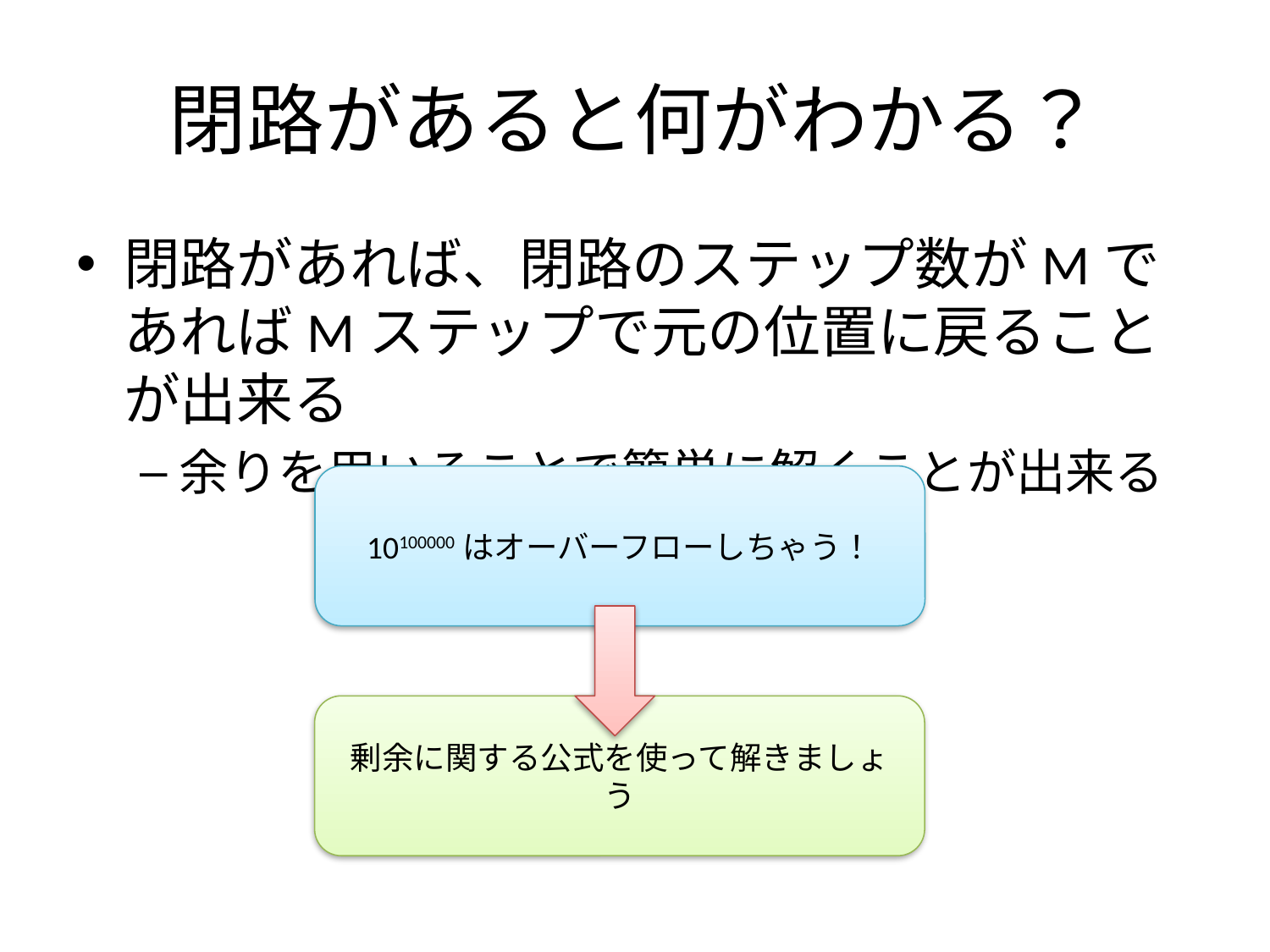

# 閉路があると何がわかる？
閉路があれば、閉路のステップ数がMであればMステップで元の位置に戻ることが出来る
余りを用いることで簡単に解くことが出来る

10100000はオーバーフローしちゃう！

剰余に関する公式を使って解きましょう